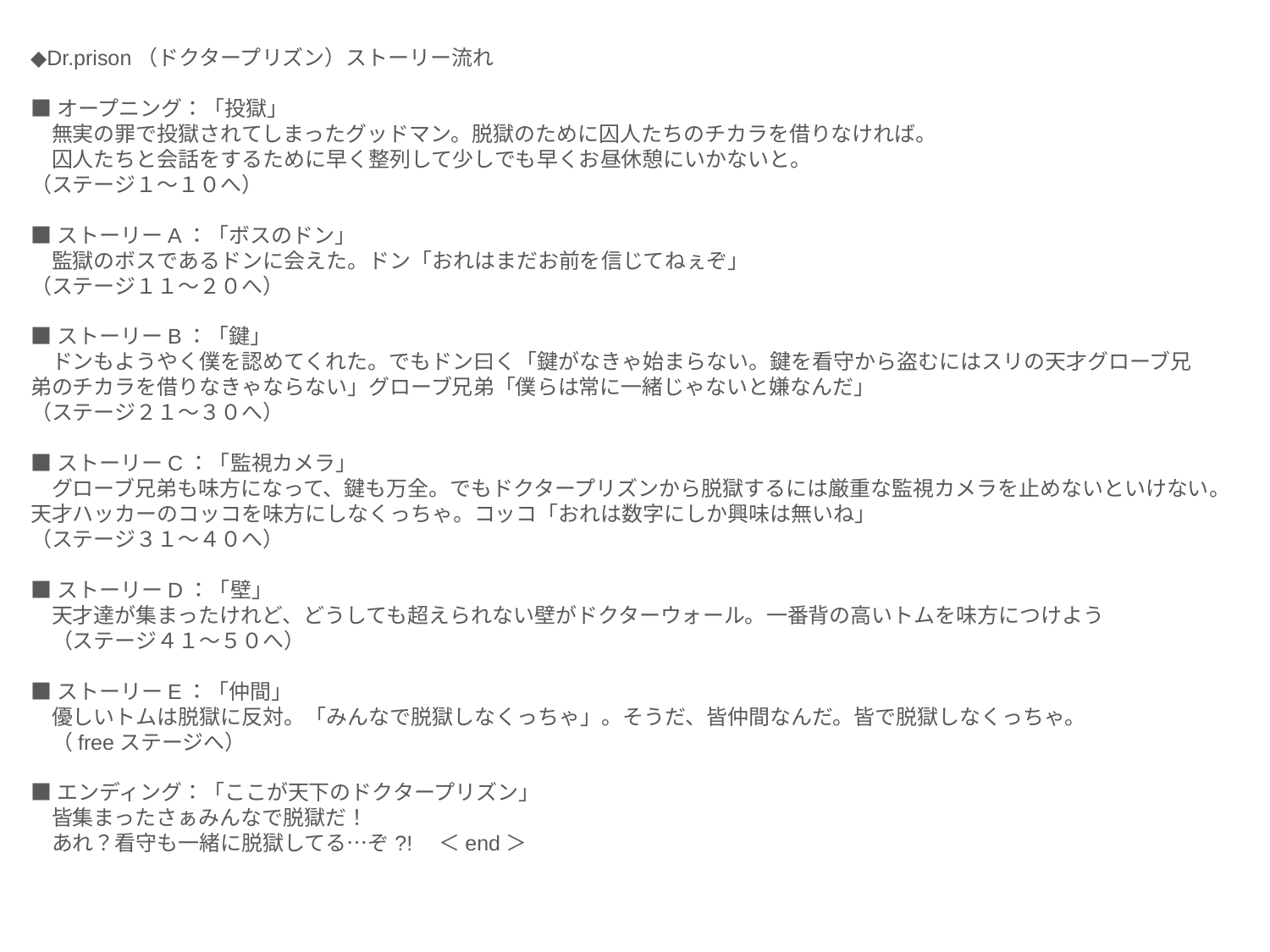

◆Dr.prison（ドクタープリズン）ストーリー流れ

■オープニング：「投獄」
　無実の罪で投獄されてしまったグッドマン。脱獄のために囚人たちのチカラを借りなければ。
　囚人たちと会話をするために早く整列して少しでも早くお昼休憩にいかないと。
（ステージ１〜１０へ）

■ストーリーA：「ボスのドン」
　監獄のボスであるドンに会えた。ドン「おれはまだお前を信じてねぇぞ」
（ステージ１１〜２０へ）

■ストーリーB：「鍵」
　ドンもようやく僕を認めてくれた。でもドン曰く「鍵がなきゃ始まらない。鍵を看守から盗むにはスリの天才グローブ兄弟のチカラを借りなきゃならない」グローブ兄弟「僕らは常に一緒じゃないと嫌なんだ」
（ステージ２１〜３０へ）

■ストーリーC：「監視カメラ」
　グローブ兄弟も味方になって、鍵も万全。でもドクタープリズンから脱獄するには厳重な監視カメラを止めないといけない。天才ハッカーのコッコを味方にしなくっちゃ。コッコ「おれは数字にしか興味は無いね」
（ステージ３１〜４０へ）

■ストーリーD：「壁」
　天才達が集まったけれど、どうしても超えられない壁がドクターウォール。一番背の高いトムを味方につけよう
　（ステージ４１〜５０へ）

■ストーリーE：「仲間」
　優しいトムは脱獄に反対。「みんなで脱獄しなくっちゃ」。そうだ、皆仲間なんだ。皆で脱獄しなくっちゃ。
　（freeステージへ）

■エンディング：「ここが天下のドクタープリズン」
　皆集まったさぁみんなで脱獄だ！
　あれ？看守も一緒に脱獄してる…ぞ?!　＜end＞